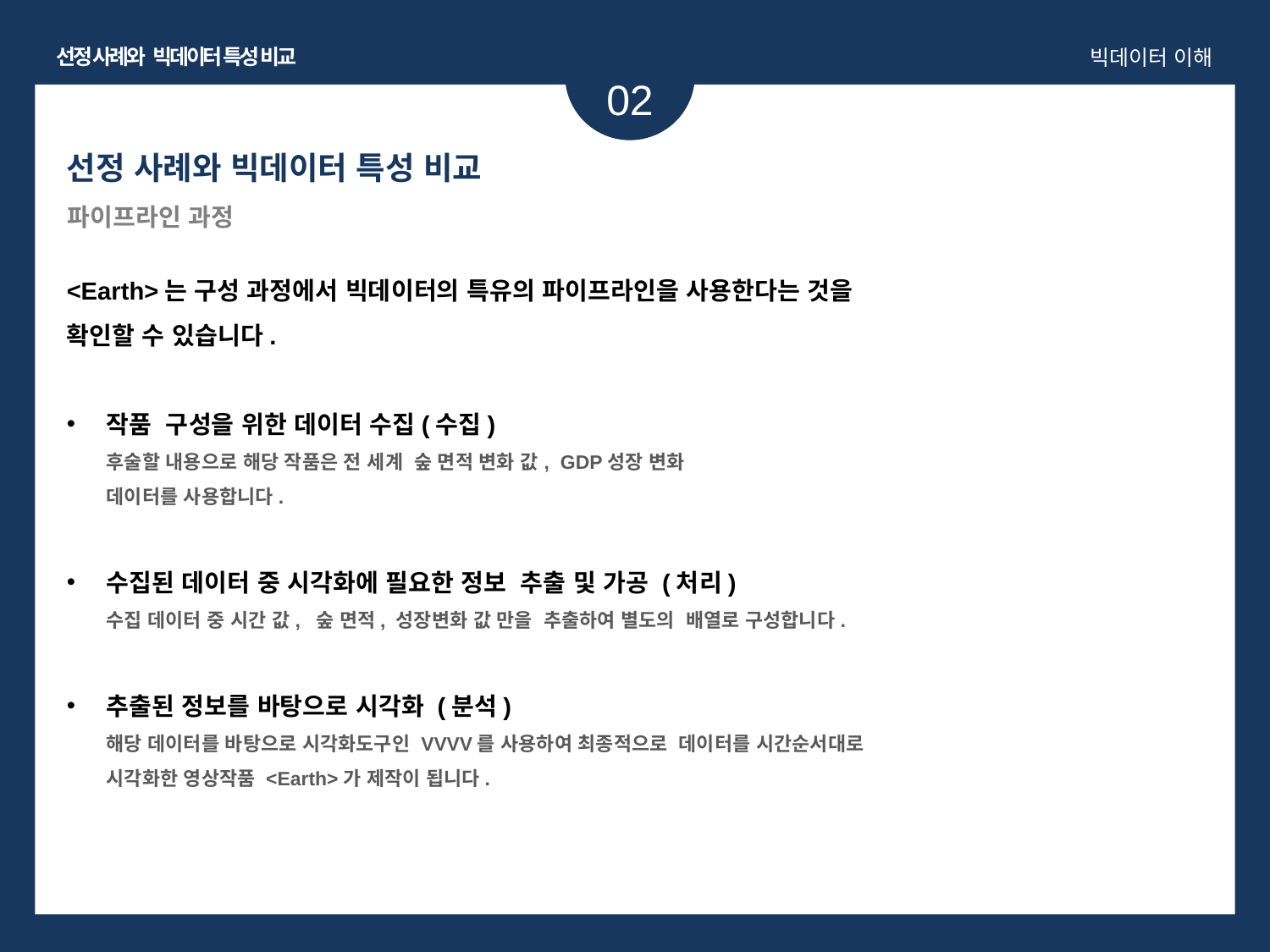

선정 사례와  빅데이터 특성 비교
빅데이터 이해
02

선정 사례와 빅데이터 특성 비교
파이프라인 과정
<Earth>는 구성 과정에서 빅데이터의 특유의 파이프라인을 사용한다는 것을
확인할 수 있습니다.

작품  구성을 위한 데이터 수집(수집)
후술할 내용으로 해당 작품은 전 세계  숲 면적 변화 값,  GDP성장 변화
데이터를 사용합니다.

수집된 데이터 중 시각화에 필요한 정보  추출 및 가공 (처리)
수집 데이터 중 시간 값,  숲 면적, 성장변화 값 만을  추출하여 별도의  배열로 구성합니다.

추출된 정보를 바탕으로 시각화 (분석)
해당 데이터를 바탕으로 시각화도구인 VVVV를 사용하여 최종적으로  데이터를 시간순서대로
시각화한 영상작품 <Earth>가 제작이 됩니다.